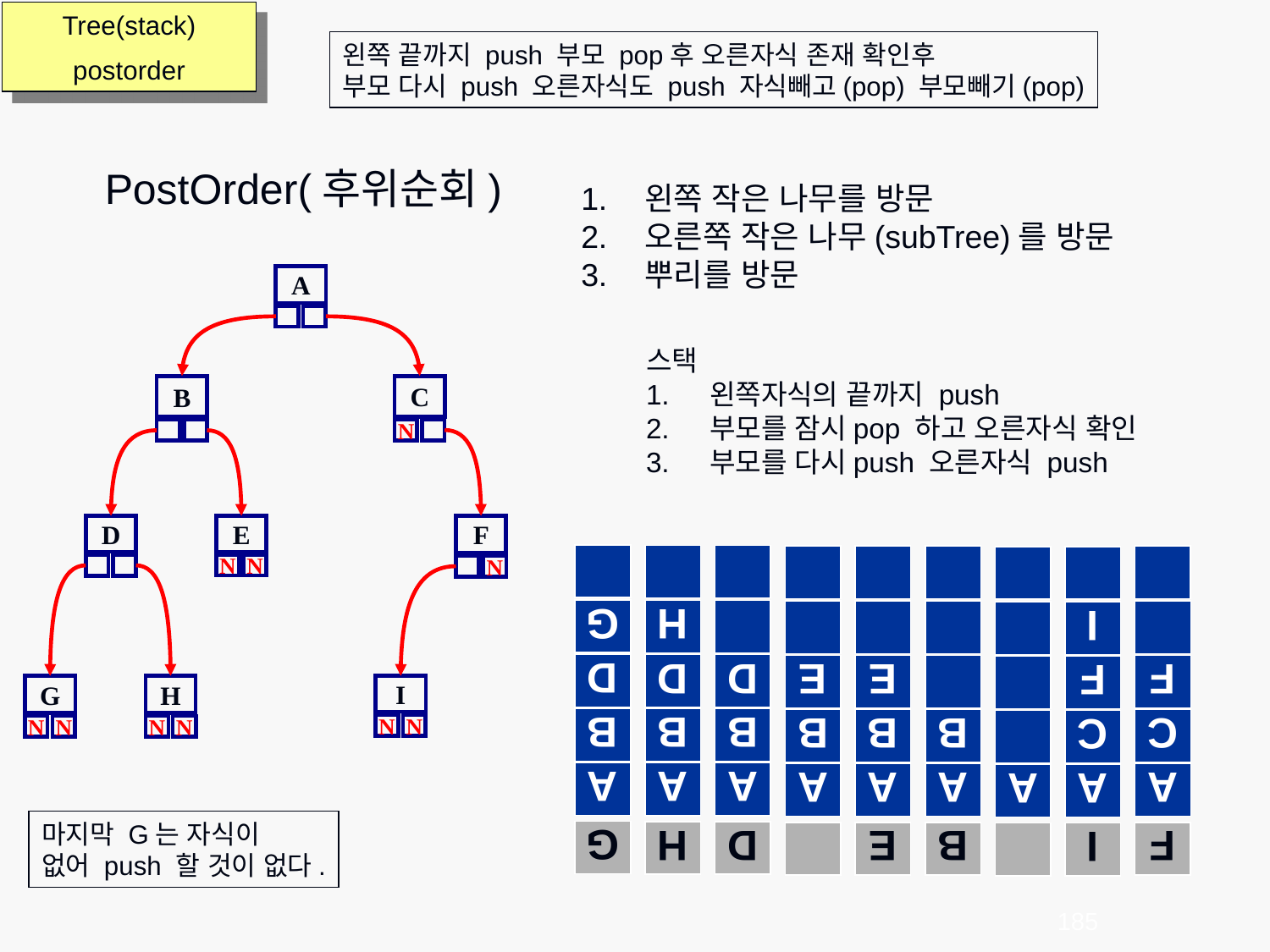

Tree(stack)
postorder
왼쪽 끝까지 push 부모 pop후 오른자식 존재 확인후
부모 다시 push 오른자식도 push 자식빼고(pop) 부모빼기(pop)
PostOrder(후위순회)
왼쪽 작은 나무를 방문
오른쪽 작은 나무(subTree)를 방문
뿌리를 방문
A

B
C
N

D
E
F
N
N

N
G
H
I
N
N
N
N
N
N
스택
왼쪽자식의 끝까지 push
부모를 잠시pop 하고 오른자식 확인
부모를 다시push 오른자식 push

G
H

I
D
D
D
E
E

F

F
B
B
B
B
B
B
C

C
A
A
A
A
A
A
A
A
A
마지막 G는 자식이
없어 push 할 것이 없다.
G
H
D

E
B
F

I
185